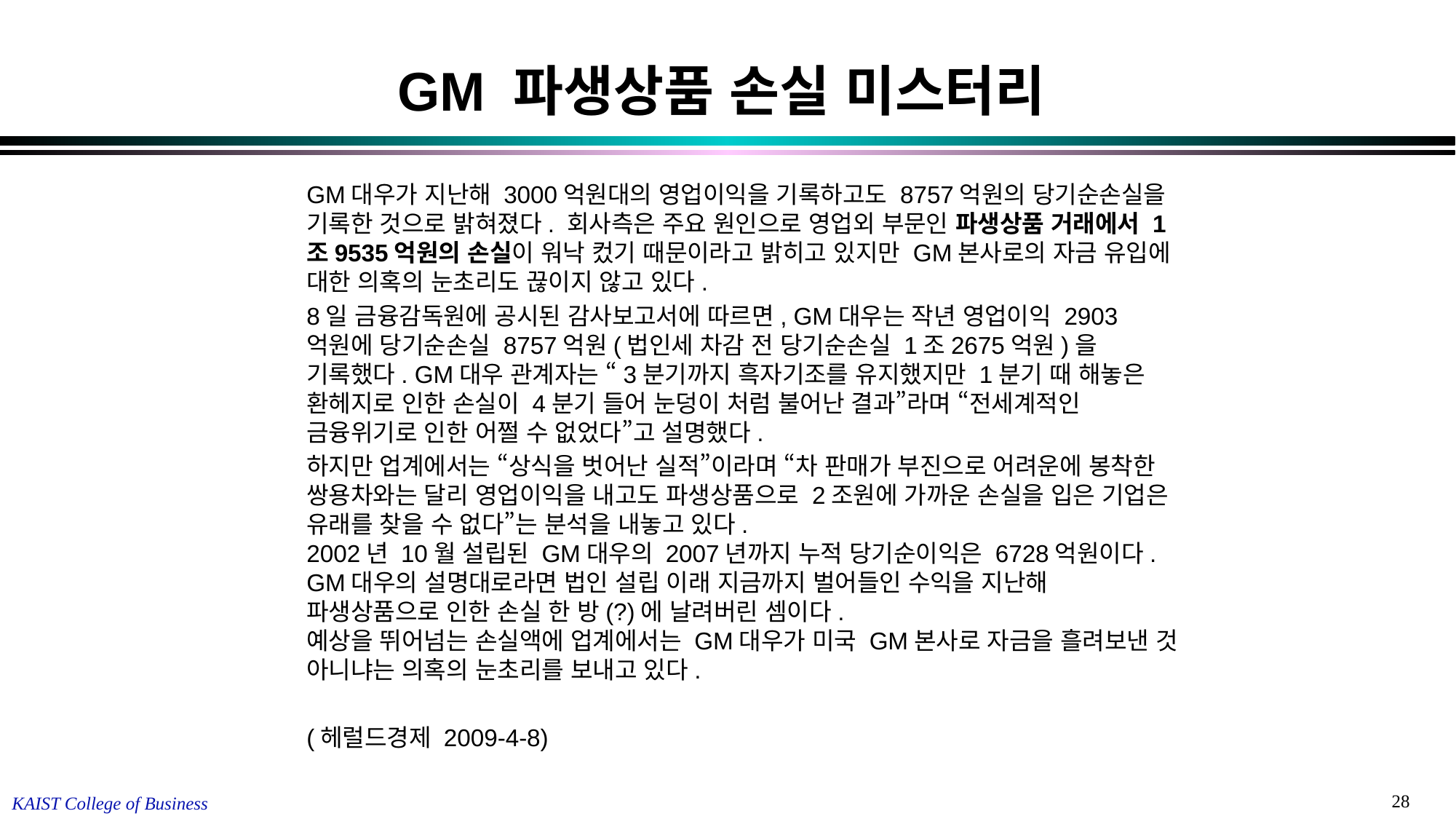

# GM 파생상품 손실 미스터리
	GM대우가 지난해 3000억원대의 영업이익을 기록하고도 8757억원의 당기순손실을 기록한 것으로 밝혀졌다. 회사측은 주요 원인으로 영업외 부문인 파생상품 거래에서 1조9535억원의 손실이 워낙 컸기 때문이라고 밝히고 있지만 GM본사로의 자금 유입에 대한 의혹의 눈초리도 끊이지 않고 있다.
	8일 금융감독원에 공시된 감사보고서에 따르면, GM대우는 작년 영업이익 2903억원에 당기순손실 8757억원(법인세 차감 전 당기순손실 1조2675억원)을 기록했다. GM대우 관계자는 “3분기까지 흑자기조를 유지했지만 1분기 때 해놓은 환헤지로 인한 손실이 4분기 들어 눈덩이 처럼 불어난 결과”라며 “전세계적인 금융위기로 인한 어쩔 수 없었다”고 설명했다.
	하지만 업계에서는 “상식을 벗어난 실적”이라며 “차 판매가 부진으로 어려운에 봉착한 쌍용차와는 달리 영업이익을 내고도 파생상품으로 2조원에 가까운 손실을 입은 기업은 유래를 찾을 수 없다”는 분석을 내놓고 있다.
2002년 10월 설립된 GM대우의 2007년까지 누적 당기순이익은 6728억원이다. GM대우의 설명대로라면 법인 설립 이래 지금까지 벌어들인 수익을 지난해 파생상품으로 인한 손실 한 방(?)에 날려버린 셈이다.
예상을 뛰어넘는 손실액에 업계에서는 GM대우가 미국 GM본사로 자금을 흘려보낸 것 아니냐는 의혹의 눈초리를 보내고 있다.

	(헤럴드경제 2009-4-8)